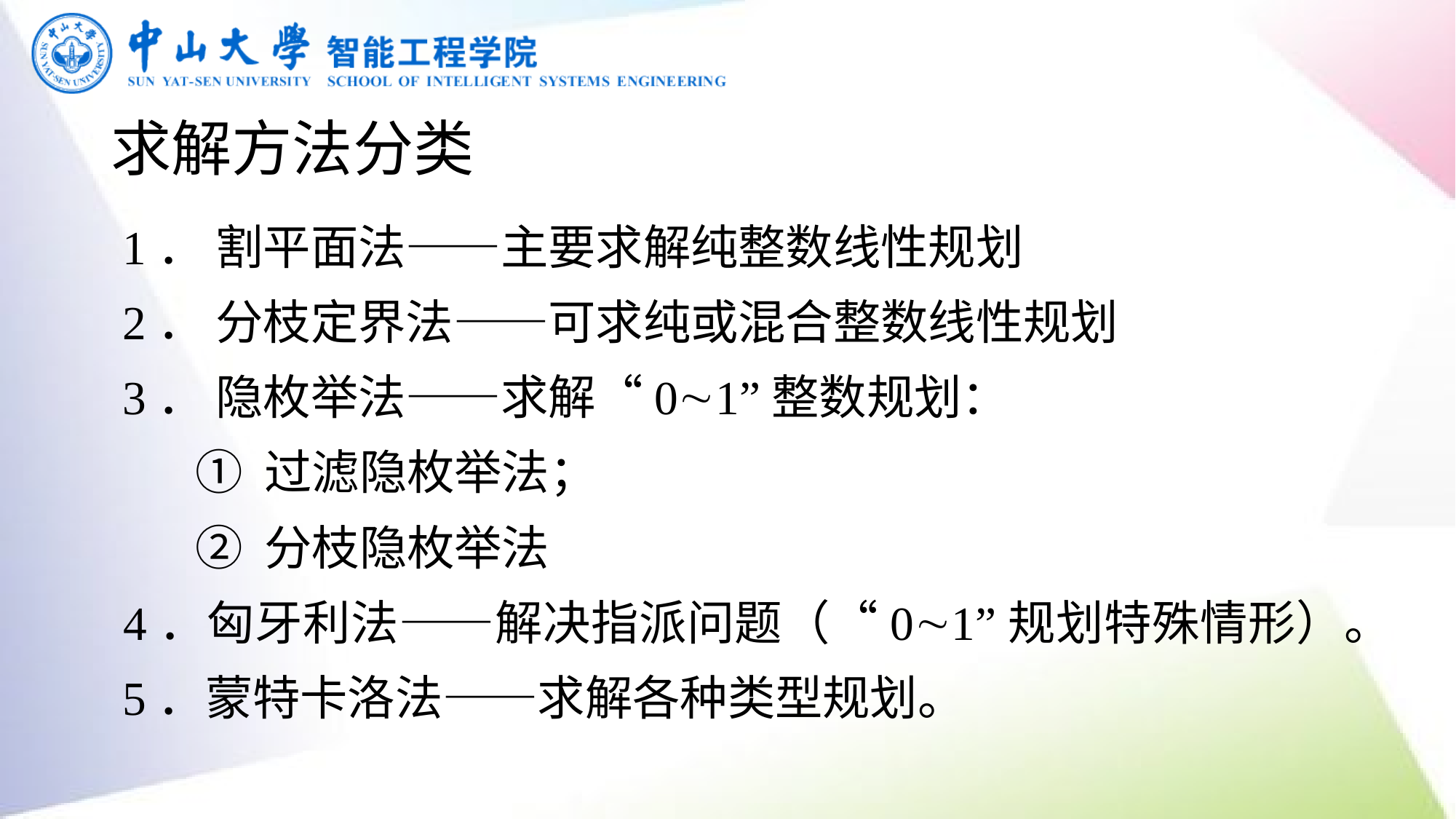

# 求解方法分类
 1． 割平面法——主要求解纯整数线性规划
 2． 分枝定界法——可求纯或混合整数线性规划
 3． 隐枚举法——求解“0∼1”整数规划：
        ① 过滤隐枚举法；
        ② 分枝隐枚举法
 4．匈牙利法——解决指派问题（“0∼1”规划特殊情形）。
 5．蒙特卡洛法——求解各种类型规划。